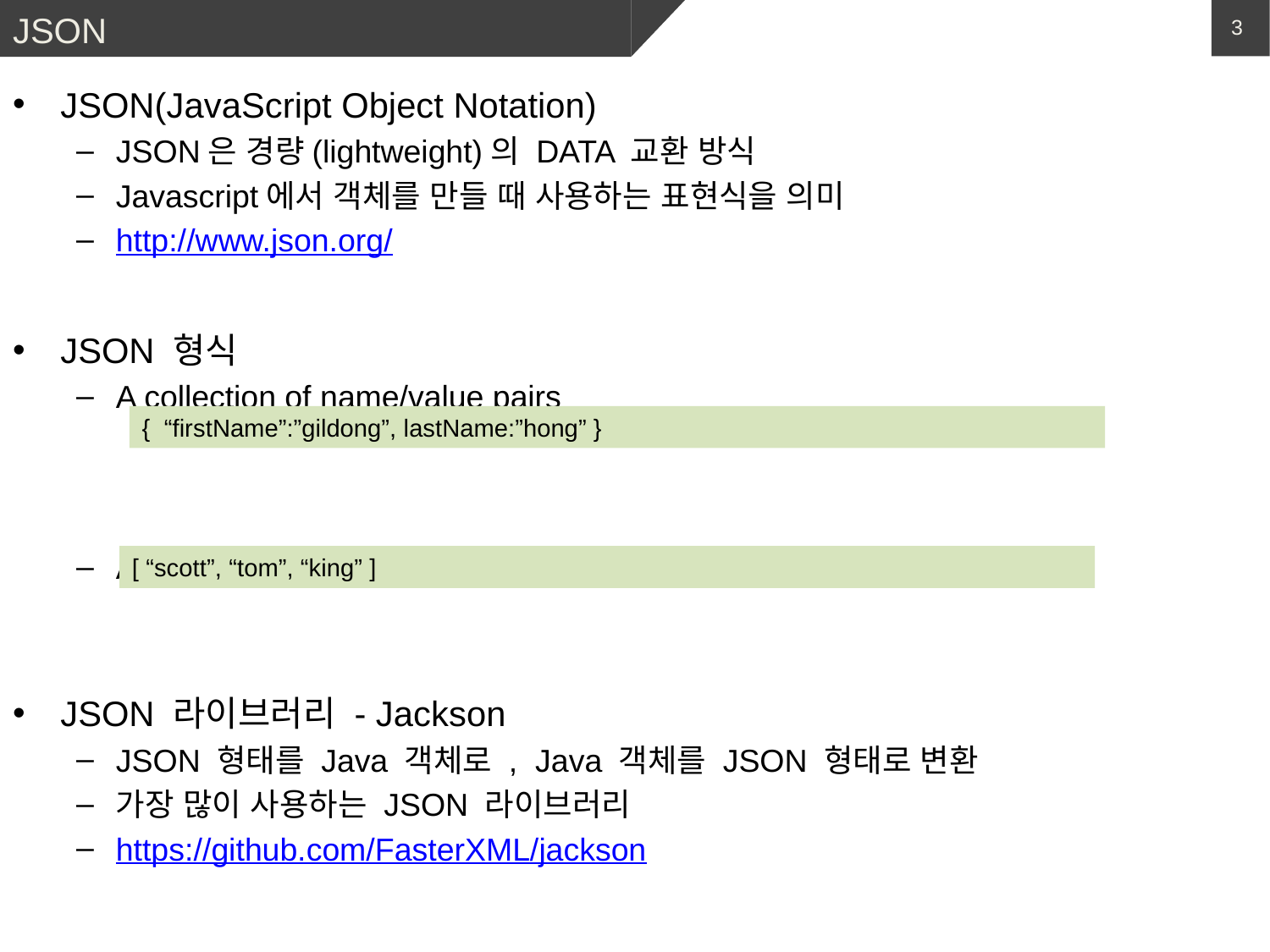

# JSON
3
JSON(JavaScript Object Notation)
JSON은 경량(lightweight)의 DATA 교환 방식
Javascript에서 객체를 만들 때 사용하는 표현식을 의미
http://www.json.org/

JSON 형식
A collection of name/value pairs

An ordered list of values.

JSON 라이브러리 - Jackson
JSON 형태를 Java 객체로 ,  Java 객체를 JSON 형태로 변환
가장 많이 사용하는 JSON 라이브러리
https://github.com/FasterXML/jackson

{  “firstName”:”gildong”, lastName:”hong” }
[ “scott”, “tom”, “king” ]